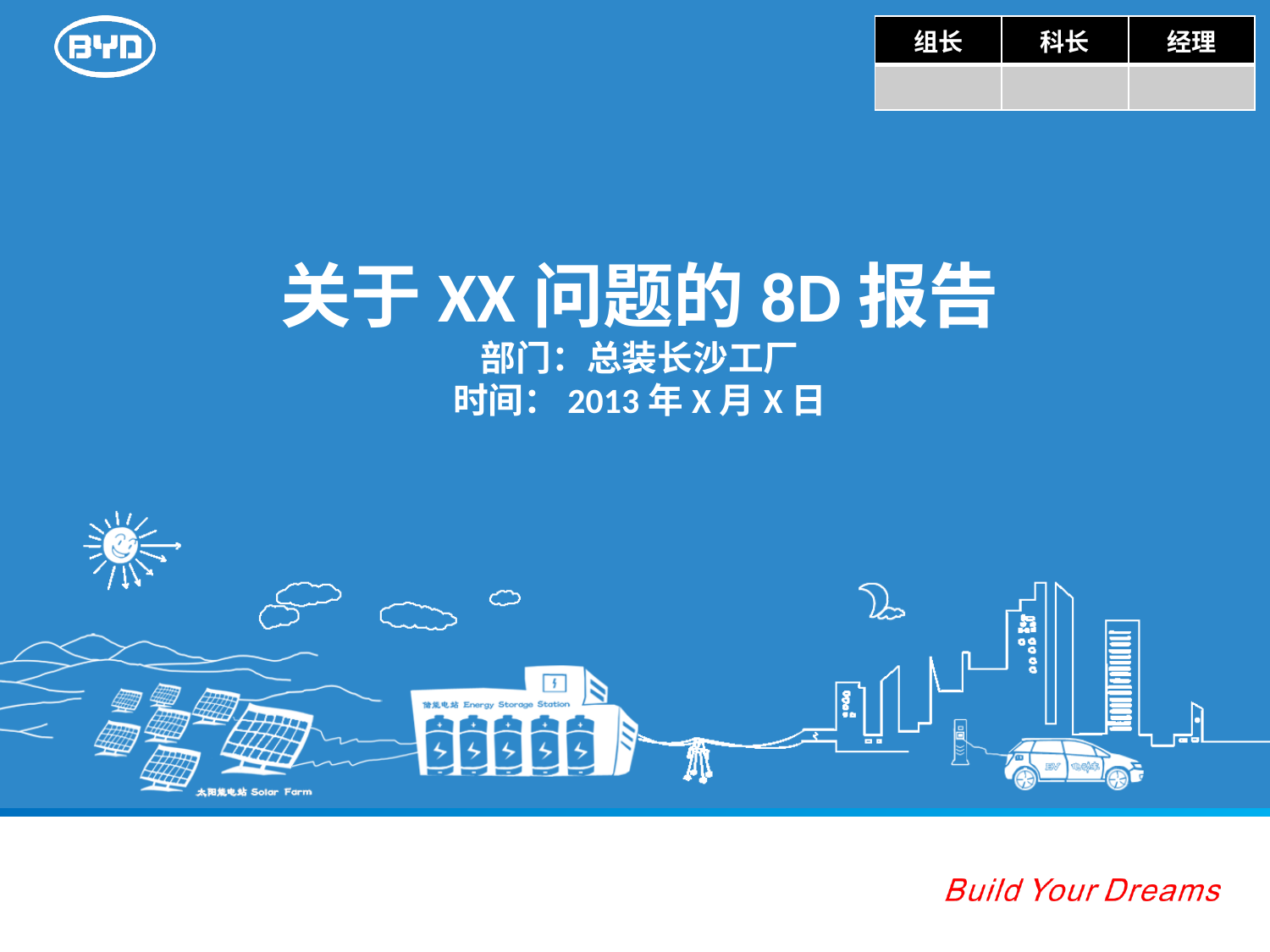

| 组长 | 科长 | 经理 |
| --- | --- | --- |
|  |  |  |
关于XX问题的8D报告
部门：总装长沙工厂
时间：2013年X月X日